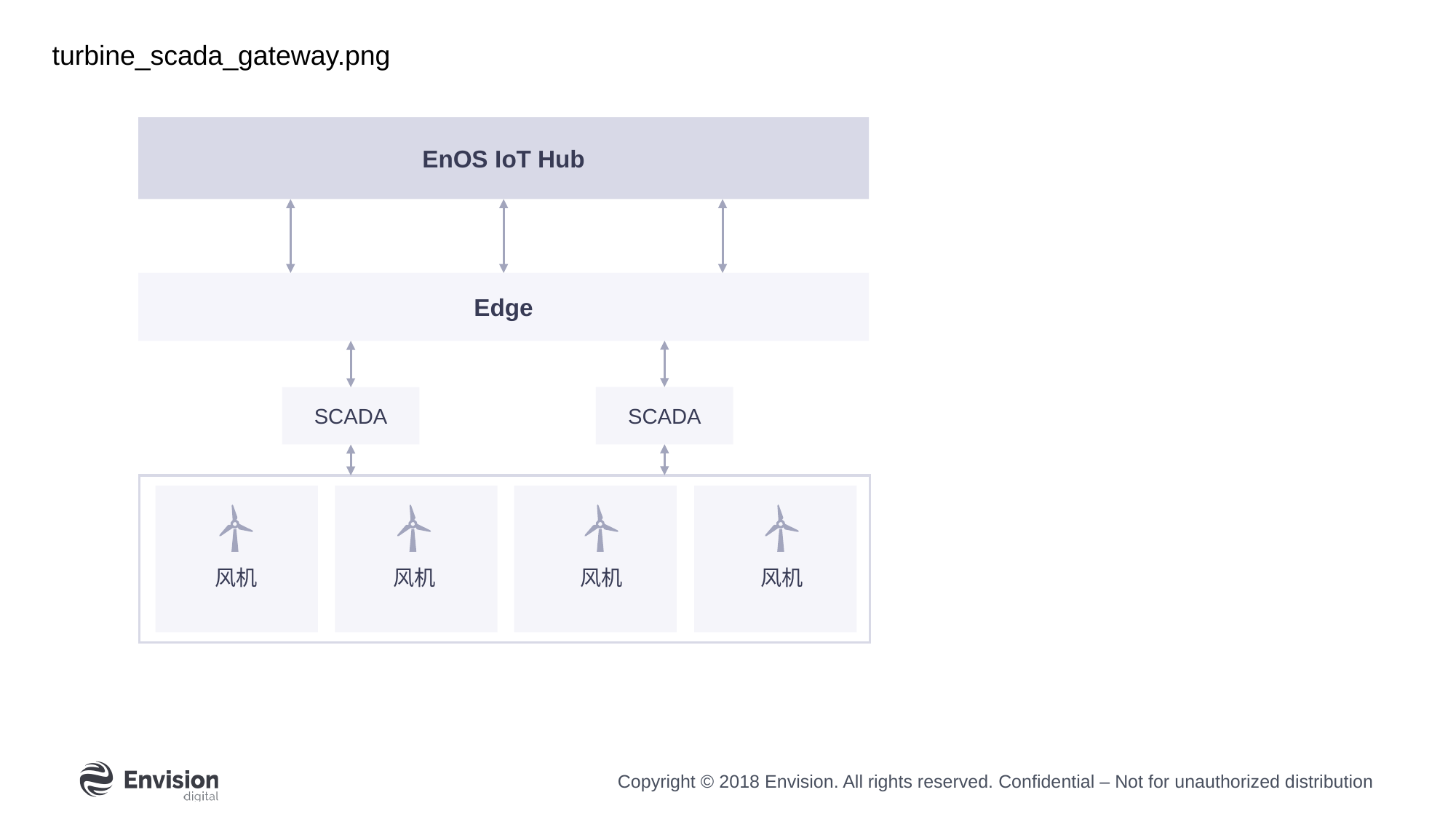

turbine_scada_gateway.png

EnOS IoT Hub
Edge
SCADA
SCADA

风机
风机
风机
风机